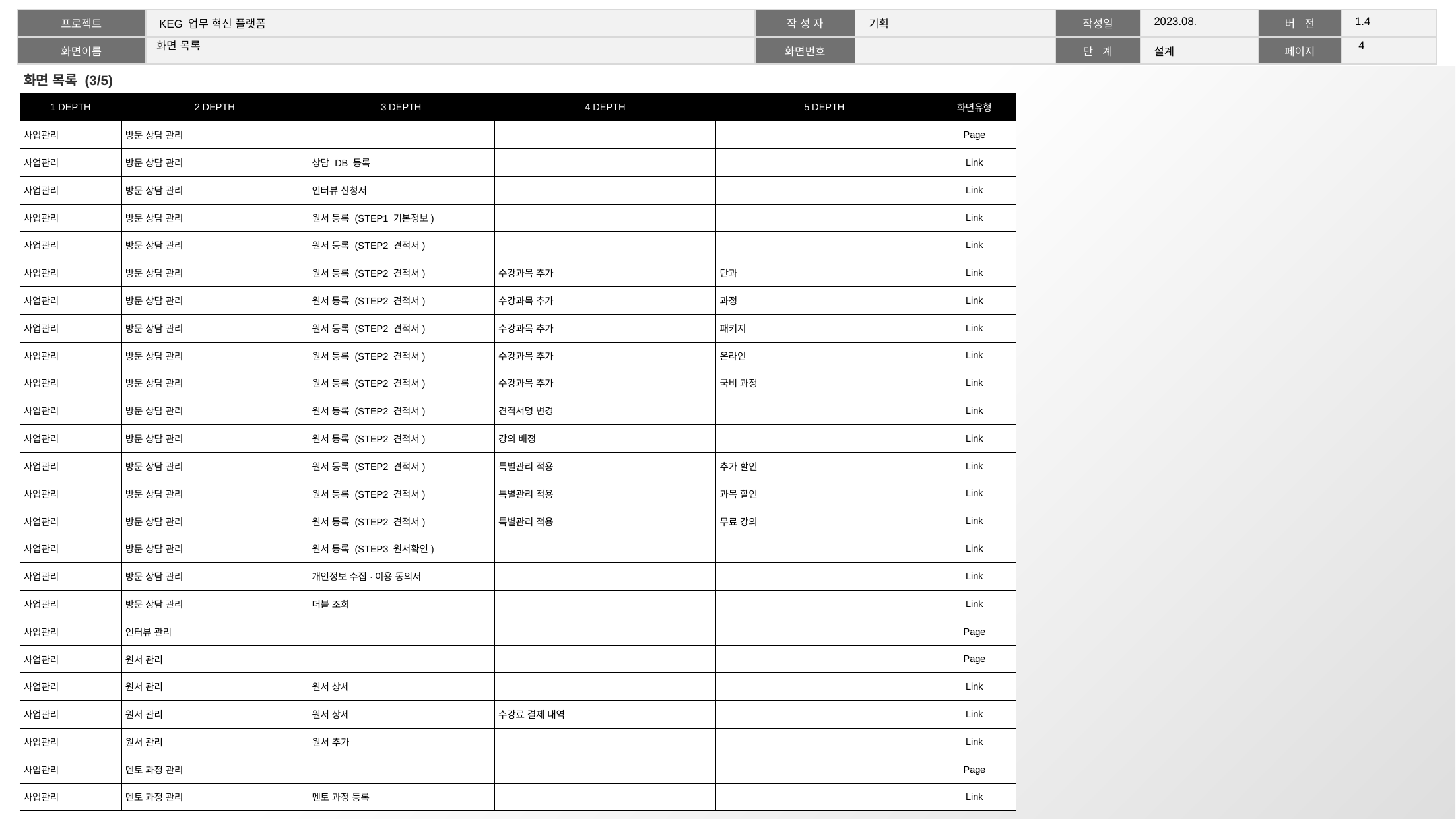

4

# 화면 목록
화면 목록 (3/5)
| 1 DEPTH | 2 DEPTH | 3 DEPTH | 4 DEPTH | 5 DEPTH | 화면유형 |
| --- | --- | --- | --- | --- | --- |
| 사업관리 | 방문 상담 관리 |  |  |  | Page |
| 사업관리 | 방문 상담 관리 | 상담 DB 등록 |  |  | Link |
| 사업관리 | 방문 상담 관리 | 인터뷰 신청서 |  |  | Link |
| 사업관리 | 방문 상담 관리 | 원서 등록 (STEP1 기본정보) |  |  | Link |
| 사업관리 | 방문 상담 관리 | 원서 등록 (STEP2 견적서) |  |  | Link |
| 사업관리 | 방문 상담 관리 | 원서 등록 (STEP2 견적서) | 수강과목 추가 | 단과 | Link |
| 사업관리 | 방문 상담 관리 | 원서 등록 (STEP2 견적서) | 수강과목 추가 | 과정 | Link |
| 사업관리 | 방문 상담 관리 | 원서 등록 (STEP2 견적서) | 수강과목 추가 | 패키지 | Link |
| 사업관리 | 방문 상담 관리 | 원서 등록 (STEP2 견적서) | 수강과목 추가 | 온라인 | Link |
| 사업관리 | 방문 상담 관리 | 원서 등록 (STEP2 견적서) | 수강과목 추가 | 국비 과정 | Link |
| 사업관리 | 방문 상담 관리 | 원서 등록 (STEP2 견적서) | 견적서명 변경 |  | Link |
| 사업관리 | 방문 상담 관리 | 원서 등록 (STEP2 견적서) | 강의 배정 |  | Link |
| 사업관리 | 방문 상담 관리 | 원서 등록 (STEP2 견적서) | 특별관리 적용 | 추가 할인 | Link |
| 사업관리 | 방문 상담 관리 | 원서 등록 (STEP2 견적서) | 특별관리 적용 | 과목 할인 | Link |
| 사업관리 | 방문 상담 관리 | 원서 등록 (STEP2 견적서) | 특별관리 적용 | 무료 강의 | Link |
| 사업관리 | 방문 상담 관리 | 원서 등록 (STEP3 원서확인) |  |  | Link |
| 사업관리 | 방문 상담 관리 | 개인정보 수집·이용 동의서 |  |  | Link |
| 사업관리 | 방문 상담 관리 | 더블 조회 |  |  | Link |
| 사업관리 | 인터뷰 관리 |  |  |  | Page |
| 사업관리 | 원서 관리 |  |  |  | Page |
| 사업관리 | 원서 관리 | 원서 상세 |  |  | Link |
| 사업관리 | 원서 관리 | 원서 상세 | 수강료 결제 내역 |  | Link |
| 사업관리 | 원서 관리 | 원서 추가 |  |  | Link |
| 사업관리 | 멘토 과정 관리 |  |  |  | Page |
| 사업관리 | 멘토 과정 관리 | 멘토 과정 등록 |  |  | Link |